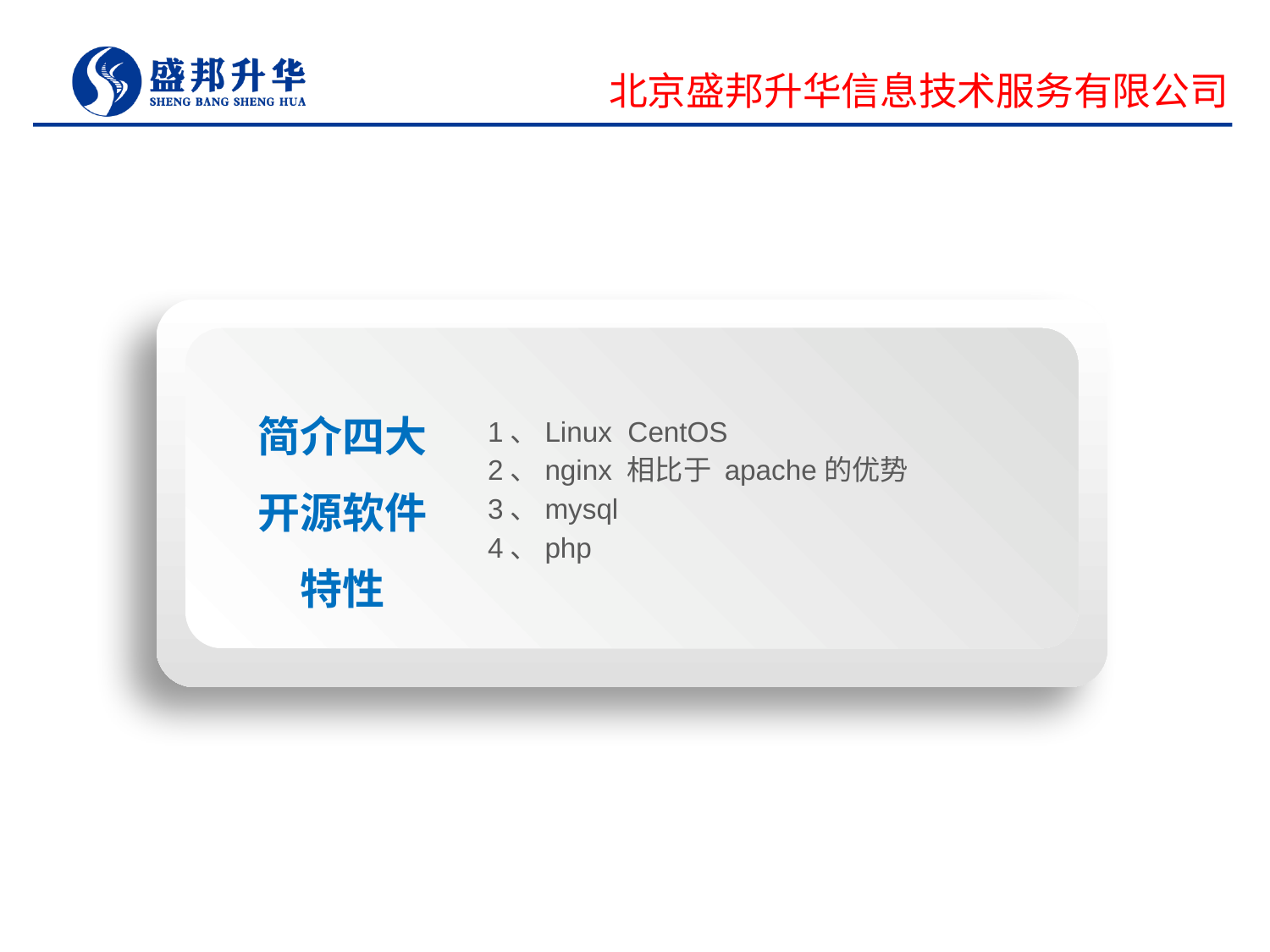

北京盛邦升华信息技术服务有限公司

简介四大开源软件特性
1、Linux  CentOS
2、nginx 相比于 apache的优势
3、mysql
4、php